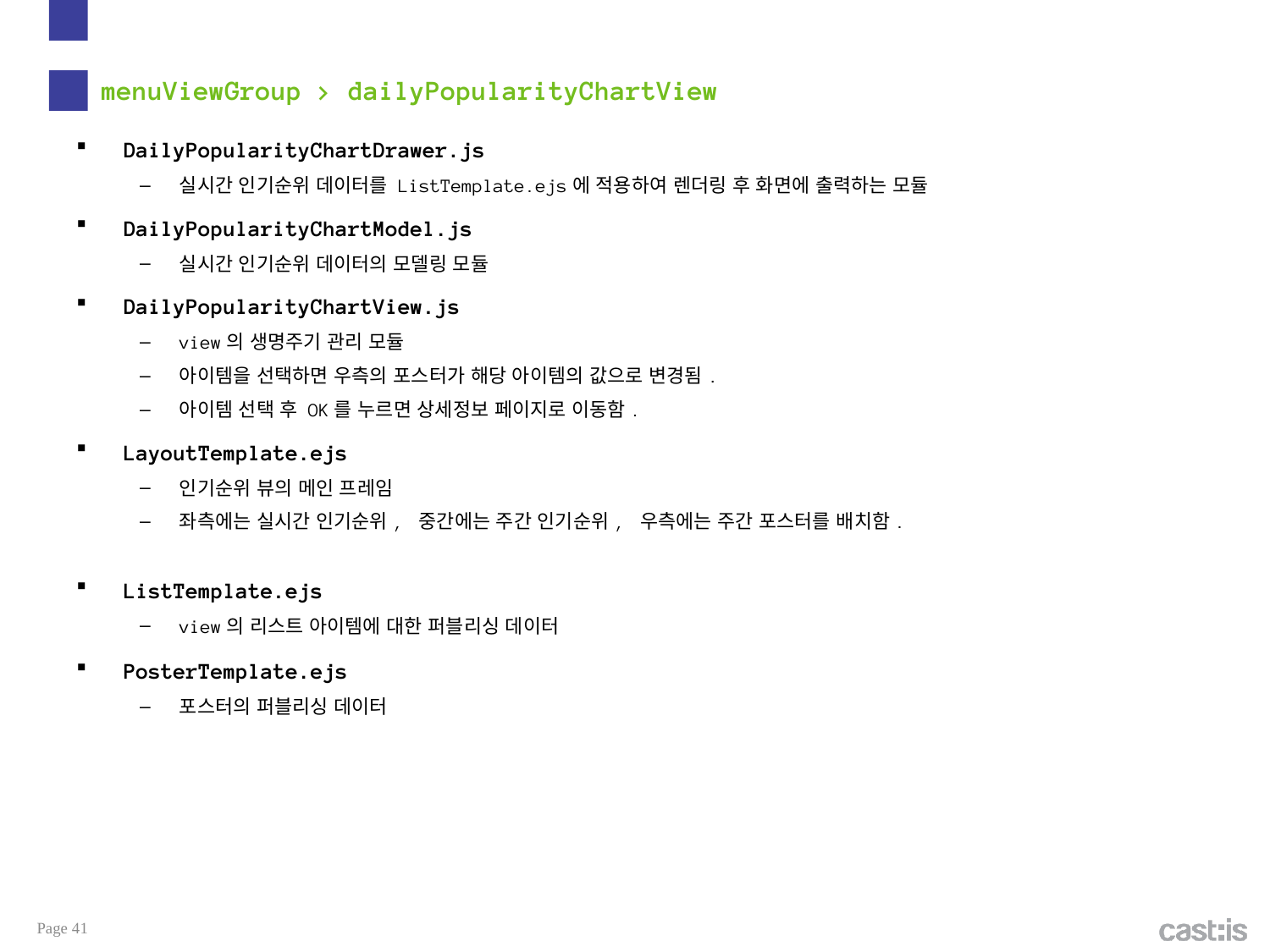

# menuViewGroup > dailyPopularityChartView
DailyPopularityChartDrawer.js
실시간 인기순위 데이터를 ListTemplate.ejs에 적용하여 렌더링 후 화면에 출력하는 모듈

DailyPopularityChartModel.js
실시간 인기순위 데이터의 모델링 모듈

DailyPopularityChartView.js
view의 생명주기 관리 모듈
아이템을 선택하면 우측의 포스터가 해당 아이템의 값으로 변경됨.
아이템 선택 후 OK를 누르면 상세정보 페이지로 이동함.

LayoutTemplate.ejs
인기순위 뷰의 메인 프레임
좌측에는 실시간 인기순위, 중간에는 주간 인기순위, 우측에는 주간 포스터를 배치함.

ListTemplate.ejs
view의 리스트 아이템에 대한 퍼블리싱 데이터

PosterTemplate.ejs
포스터의 퍼블리싱 데이터

Page 41